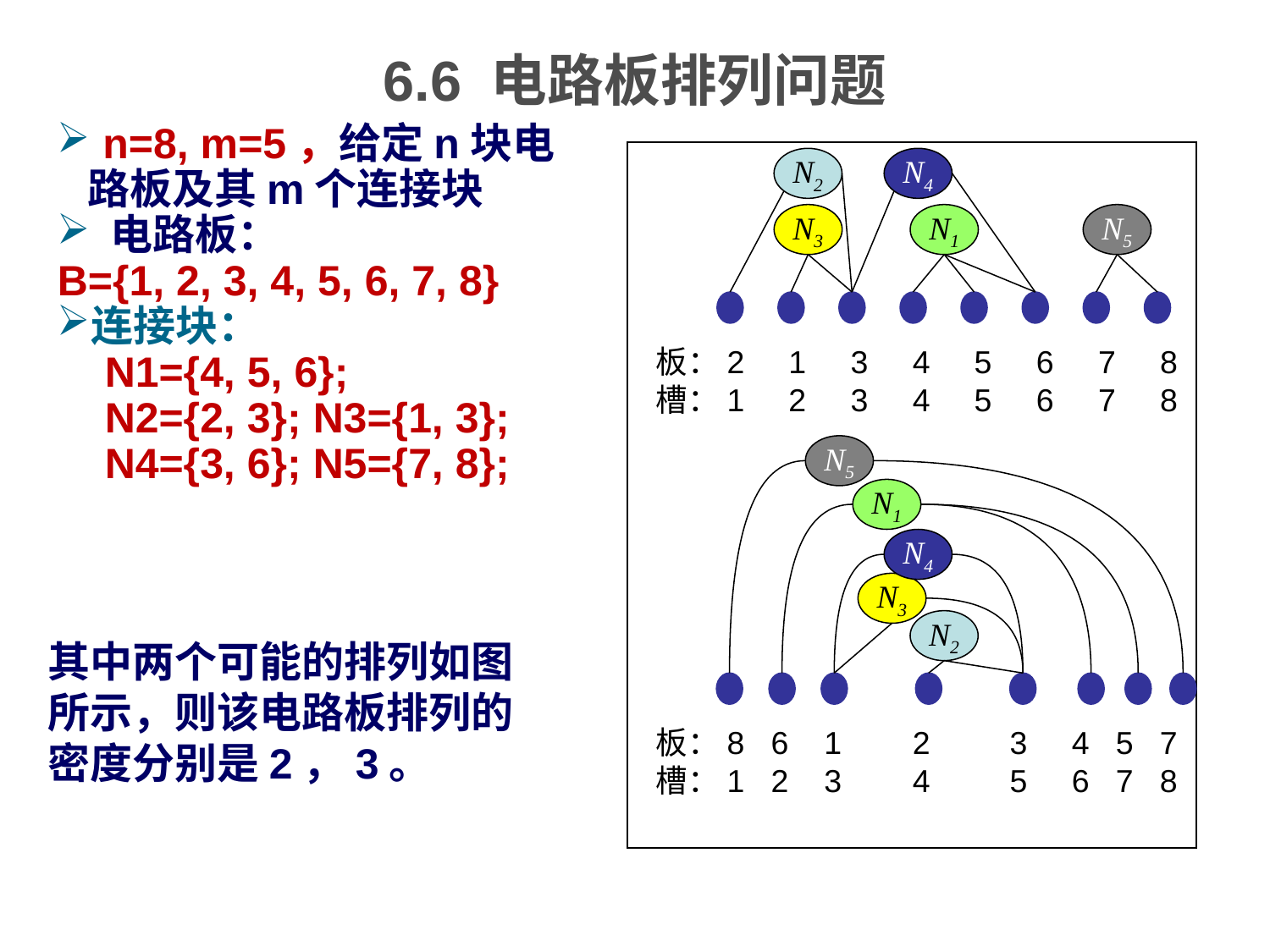

# 6.6 电路板排列问题
 n=8, m=5，给定n块电路板及其m个连接块
 电路板：
B={1, 2, 3, 4, 5, 6, 7, 8}
连接块：
    N1={4, 5, 6};
    N2={2, 3}; N3={1, 3};
    N4={3, 6}; N5={7, 8};

N2
N4
N3
N1
N5

板：2     1     3     4     5     6     7     8
槽：1     2     3     4     5     6     7     8
N5
N1
N4
N3
N2

板：8   6    1        2         3     4   5   7
槽：1   2    3        4         5     6   7   8
其中两个可能的排列如图所示，则该电路板排列的密度分别是2，3。